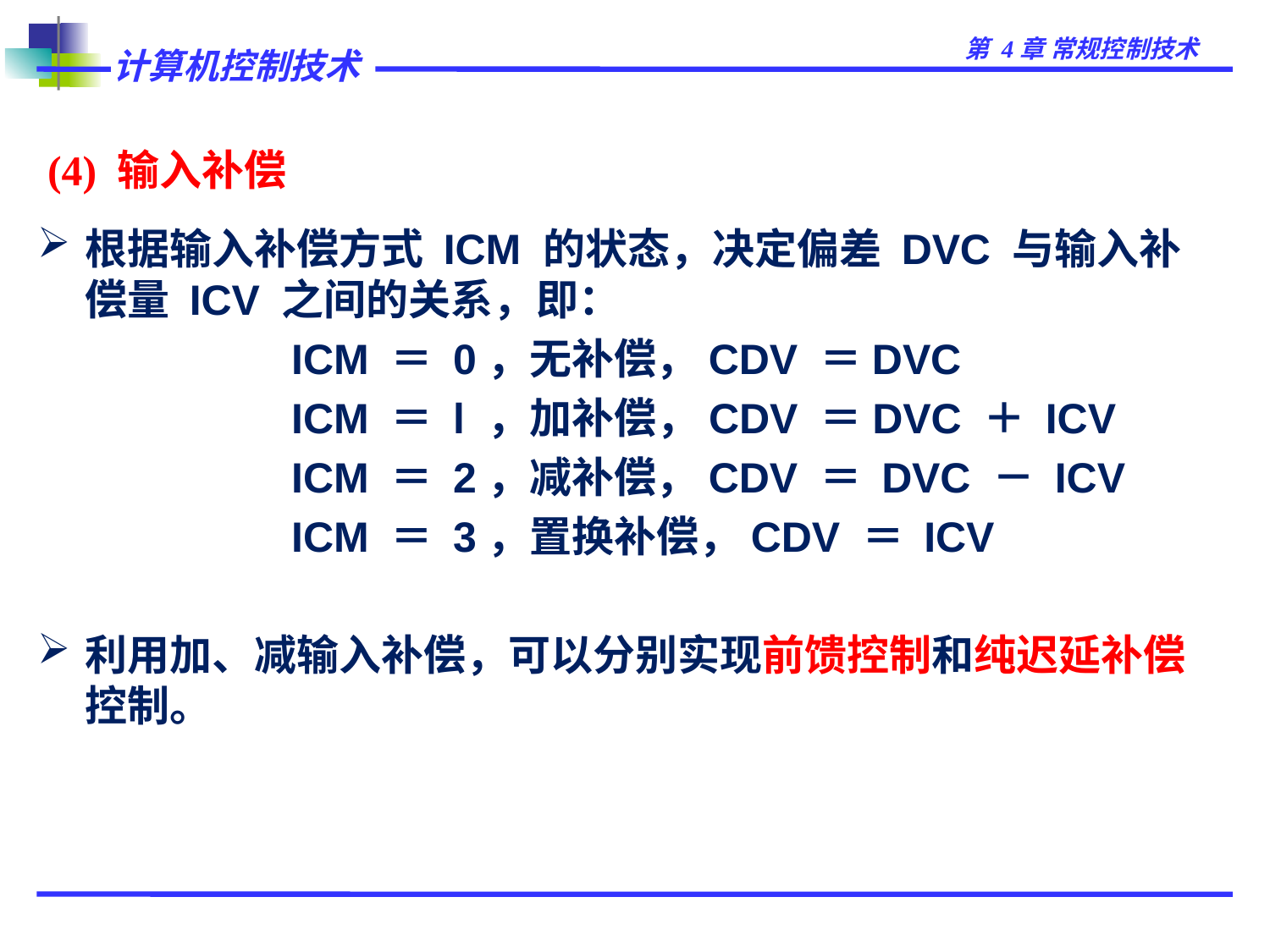

# (4) 输入补偿
根据输入补偿方式 ICM 的状态，决定偏差 DVC 与输入补偿量 ICV 之间的关系，即：
		ICM ＝ 0，无补偿，CDV ＝DVC
		ICM ＝ l ，加补偿，CDV ＝DVC ＋ ICV
		ICM ＝ 2，减补偿，CDV ＝ DVC － ICV
		ICM ＝ 3，置换补偿，CDV ＝ ICV

利用加、减输入补偿，可以分别实现前馈控制和纯迟延补偿控制。